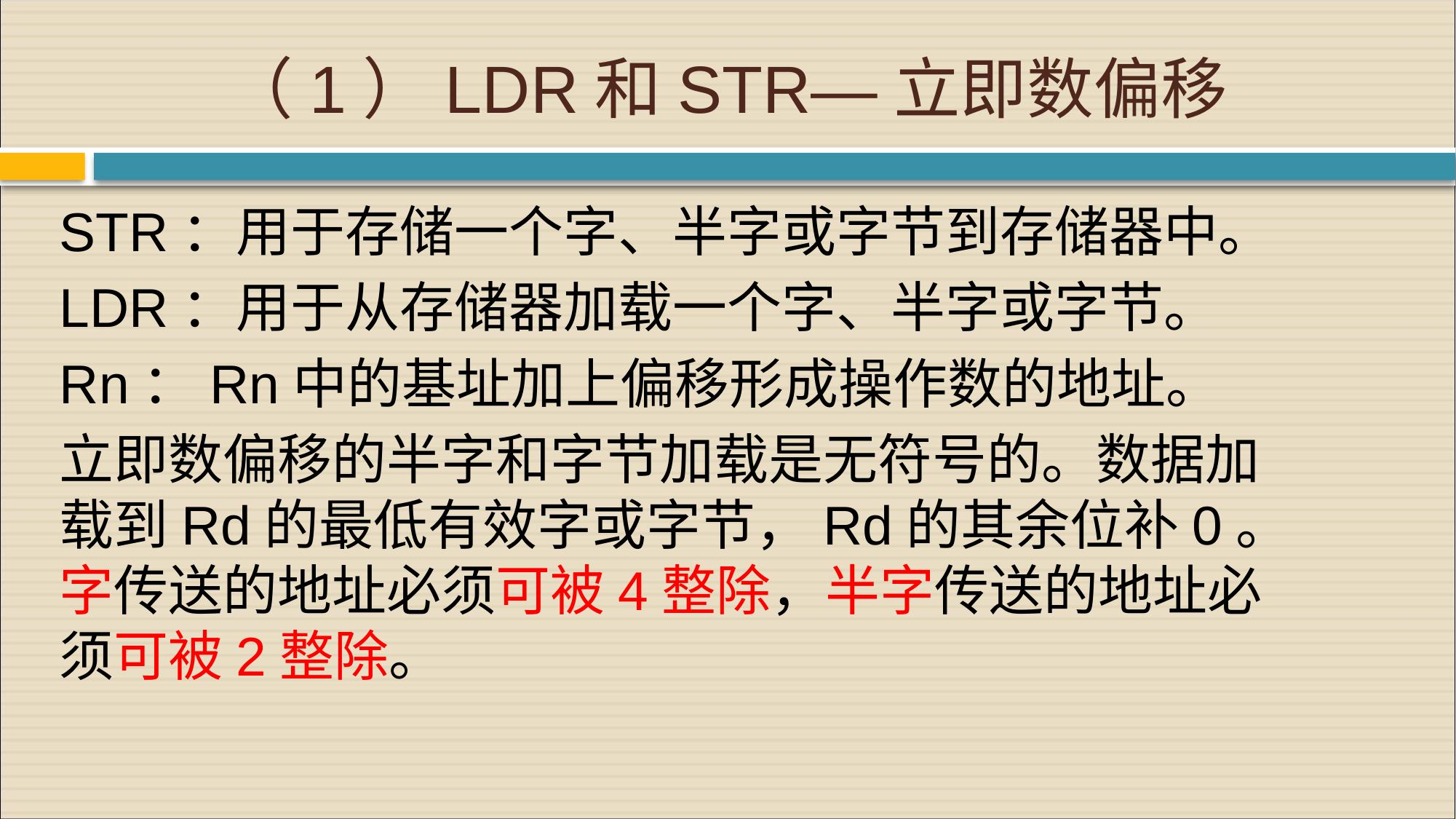

# （1）LDR和STR—立即数偏移
STR：用于存储一个字、半字或字节到存储器中。
LDR：用于从存储器加载一个字、半字或字节。
Rn：Rn中的基址加上偏移形成操作数的地址。
立即数偏移的半字和字节加载是无符号的。数据加载到Rd的最低有效字或字节，Rd的其余位补0。字传送的地址必须可被4整除，半字传送的地址必须可被2整除。